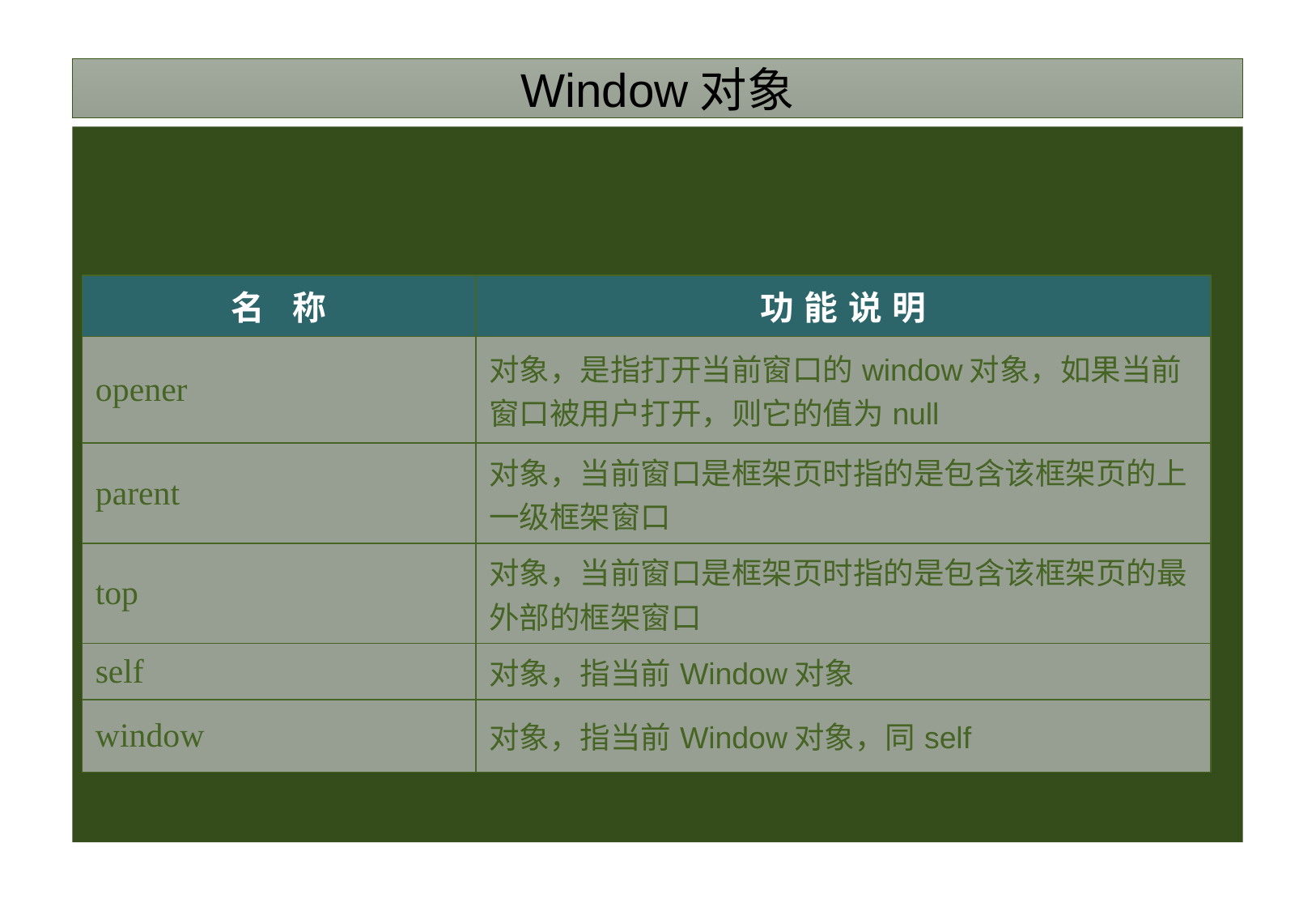

# Window对象
常用属性:
| 名 称 | 功能说明 |
| --- | --- |
| opener | 对象，是指打开当前窗口的window对象，如果当前窗口被用户打开，则它的值为null |
| parent | 对象，当前窗口是框架页时指的是包含该框架页的上一级框架窗口 |
| top | 对象，当前窗口是框架页时指的是包含该框架页的最外部的框架窗口 |
| self | 对象，指当前Window对象 |
| window | 对象，指当前Window对象，同self |